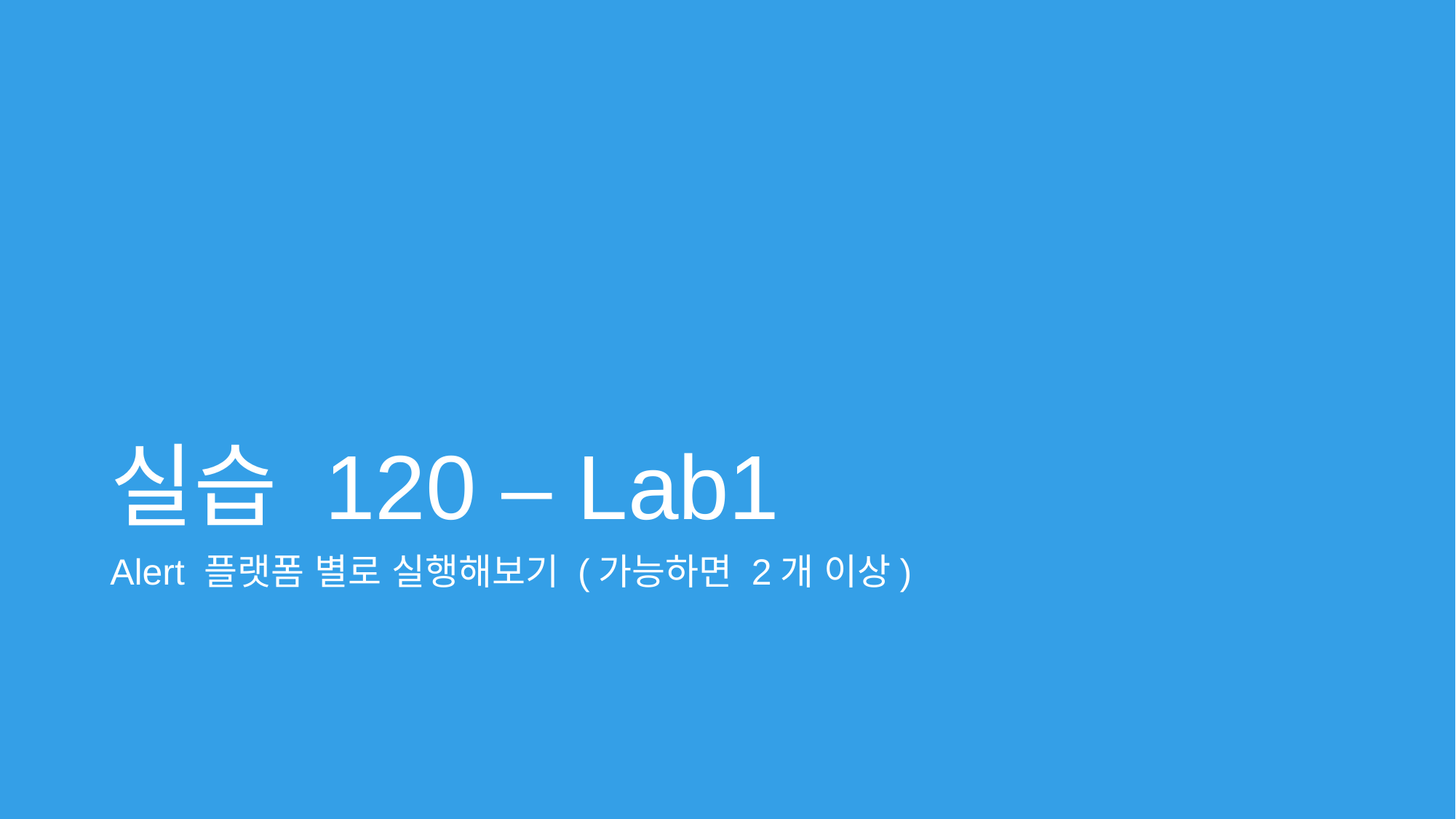

# 실습 120 – Lab1
Alert 플랫폼 별로 실행해보기 (가능하면 2개 이상)